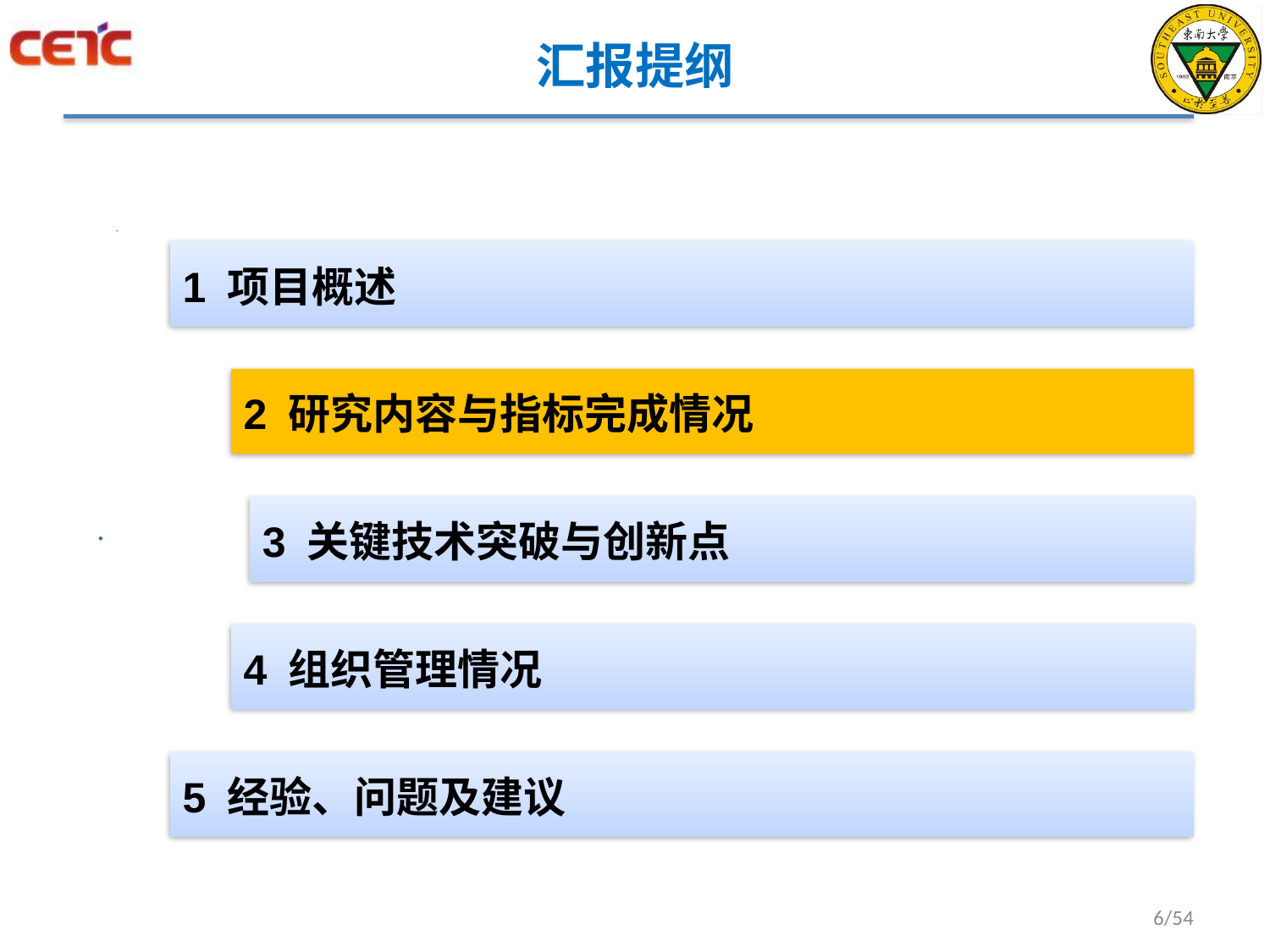

# 汇报提纲
2 研究内容与指标完成情况
4 组织管理情况
1 项目概述
3 关键技术突破与创新点
5 经验、问题及建议
6/54